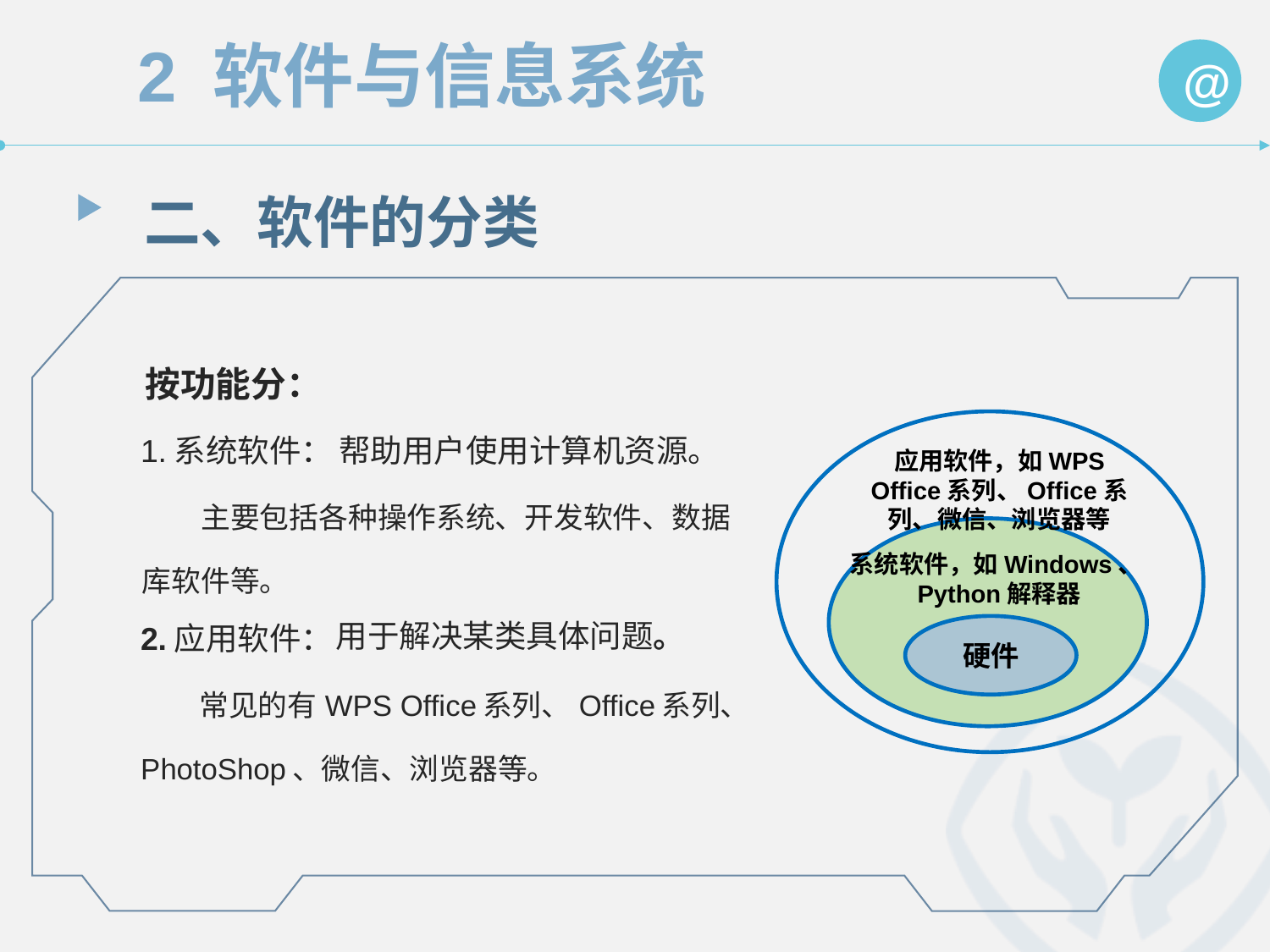

二、软件的分类

按功能分：

应用软件，如WPS Office系列、Office系列、微信、浏览器等

系统软件，如Windows、Python解释器

硬件
帮助用户使用计算机资源。
1.系统软件：
　　主要包括各种操作系统、开发软件、数据库软件等。
用于解决某类具体问题。
2.应用软件：

　　常见的有WPS Office系列、Office系列、PhotoShop、微信、浏览器等。